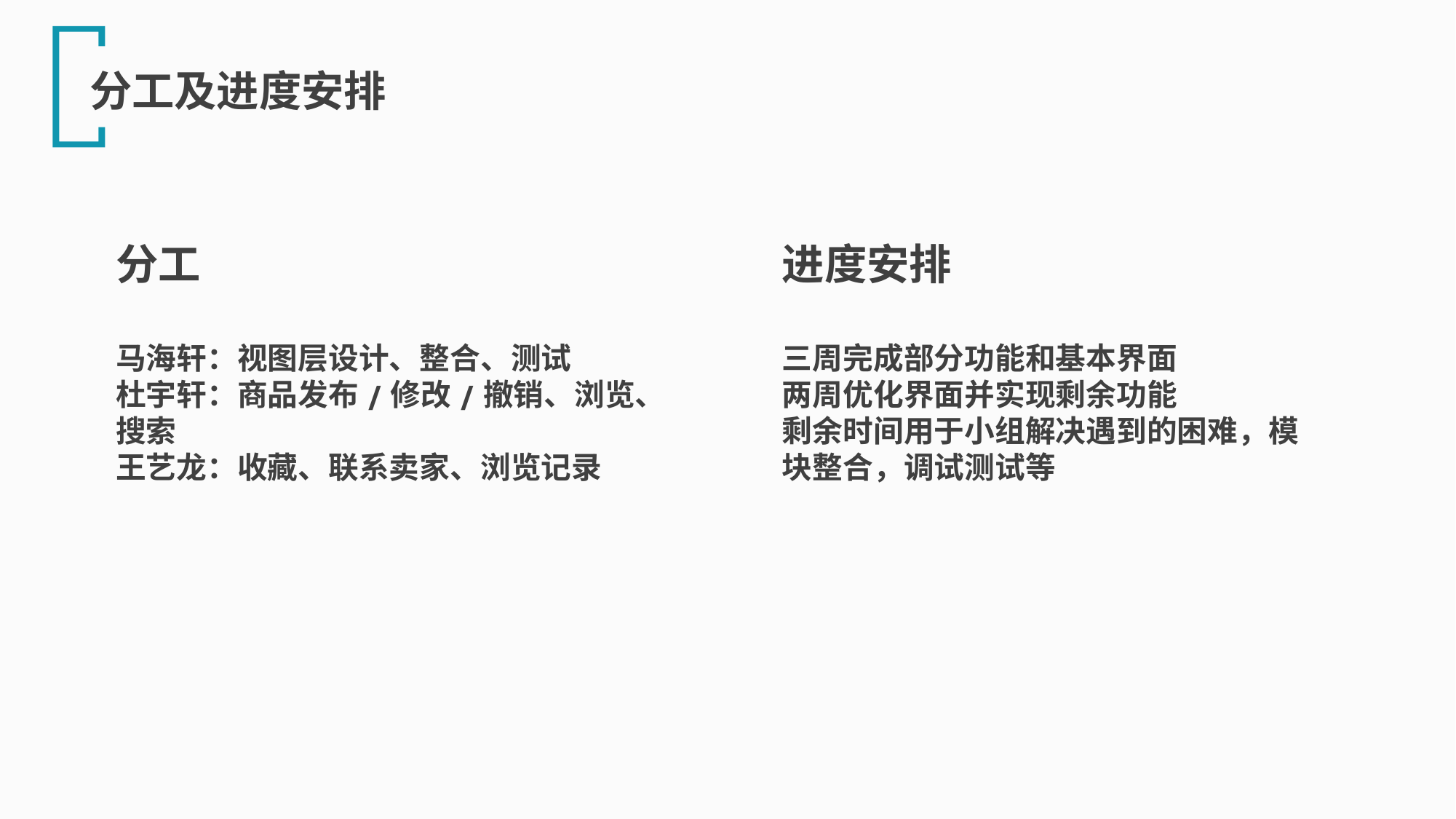

分工及进度安排
进度安排

三周完成部分功能和基本界面
两周优化界面并实现剩余功能
剩余时间用于小组解决遇到的困难，模块整合，调试测试等
分工

马海轩：视图层设计、整合、测试
杜宇轩：商品发布/修改/撤销、浏览、搜索
王艺龙：收藏、联系卖家、浏览记录